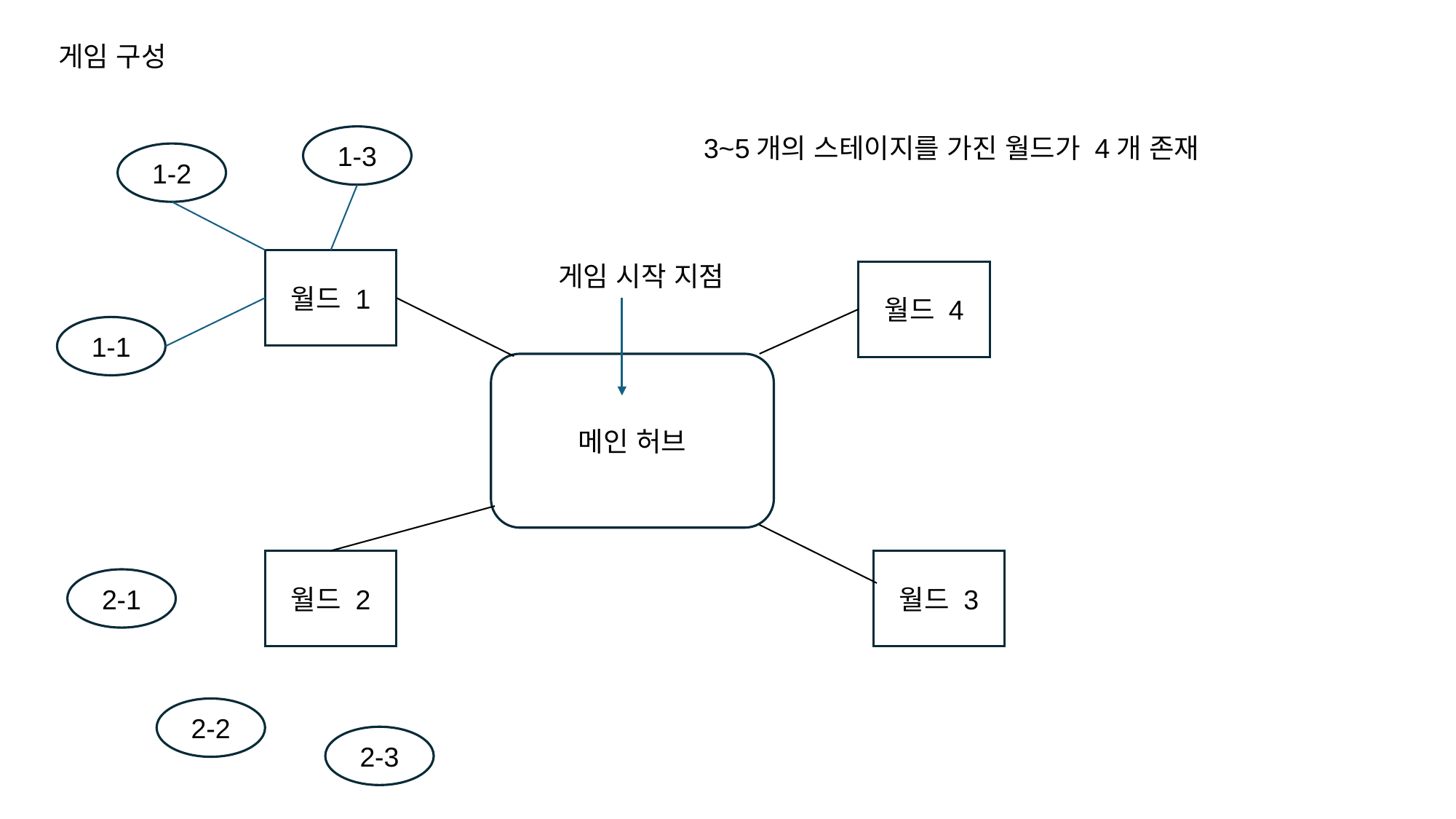

게임 구성
3~5개의 스테이지를 가진 월드가 4개 존재
1-3
1-2
월드 1
게임 시작 지점
월드 4
1-1
메인 허브
월드 2
월드 3
2-1
2-2
2-3